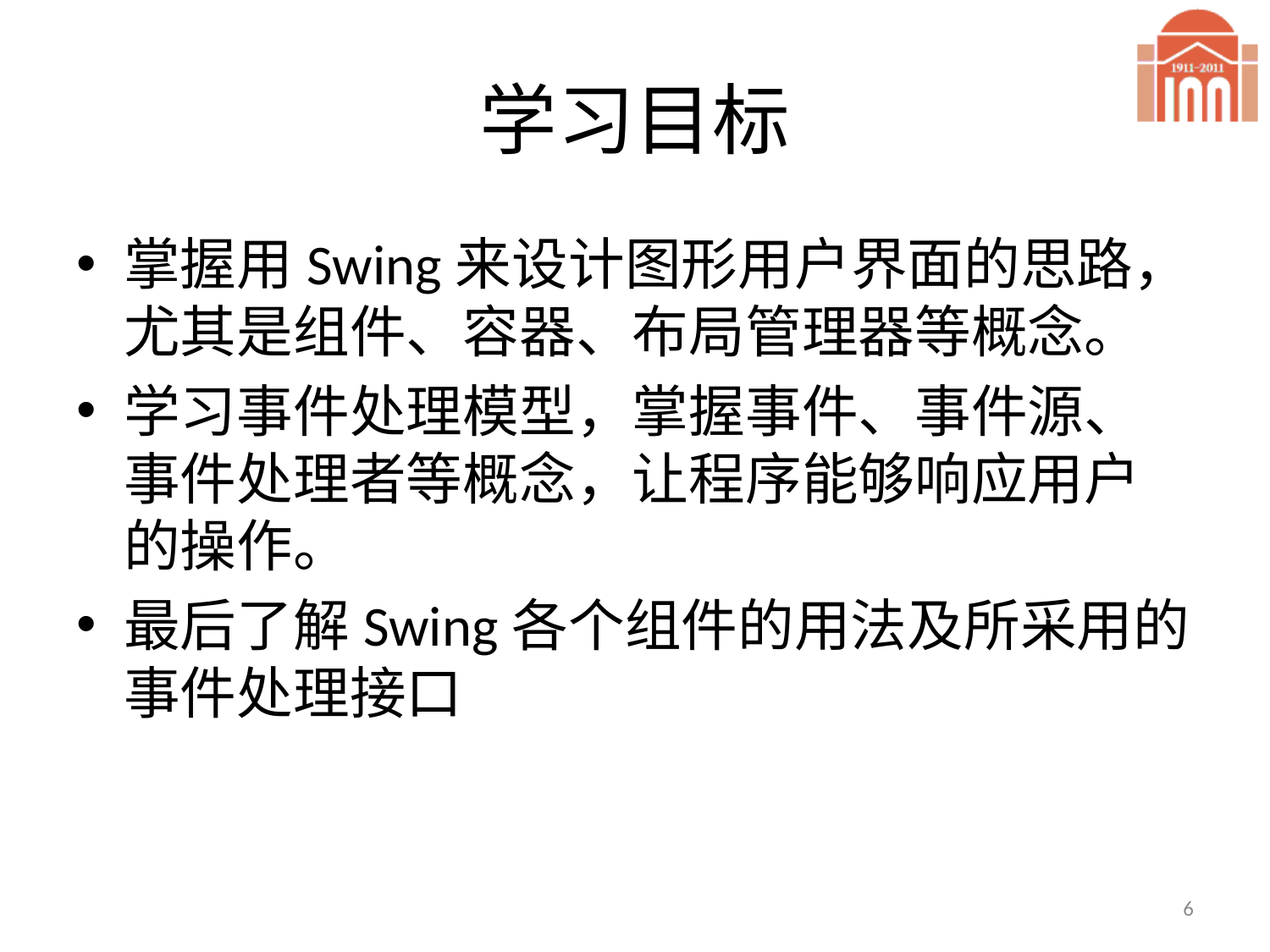

# 学习目标
掌握用Swing来设计图形用户界面的思路，尤其是组件、容器、布局管理器等概念。
学习事件处理模型，掌握事件、事件源、事件处理者等概念，让程序能够响应用户的操作。
最后了解Swing各个组件的用法及所采用的事件处理接口
6